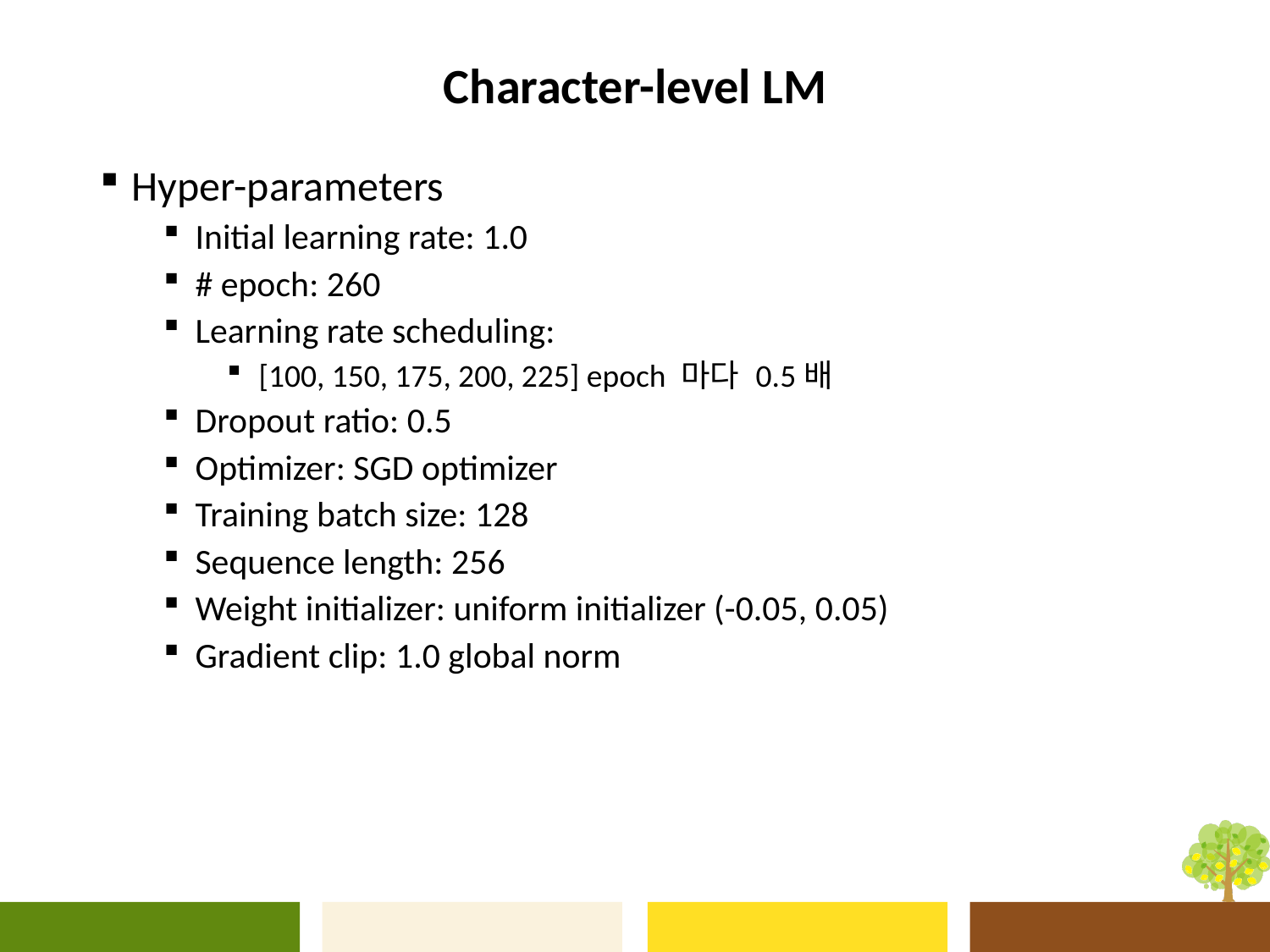

# Character-level LM
Hyper-parameters
Initial learning rate: 1.0
# epoch: 260
Learning rate scheduling:
[100, 150, 175, 200, 225] epoch 마다 0.5배
Dropout ratio: 0.5
Optimizer: SGD optimizer
Training batch size: 128
Sequence length: 256
Weight initializer: uniform initializer (-0.05, 0.05)
Gradient clip: 1.0 global norm